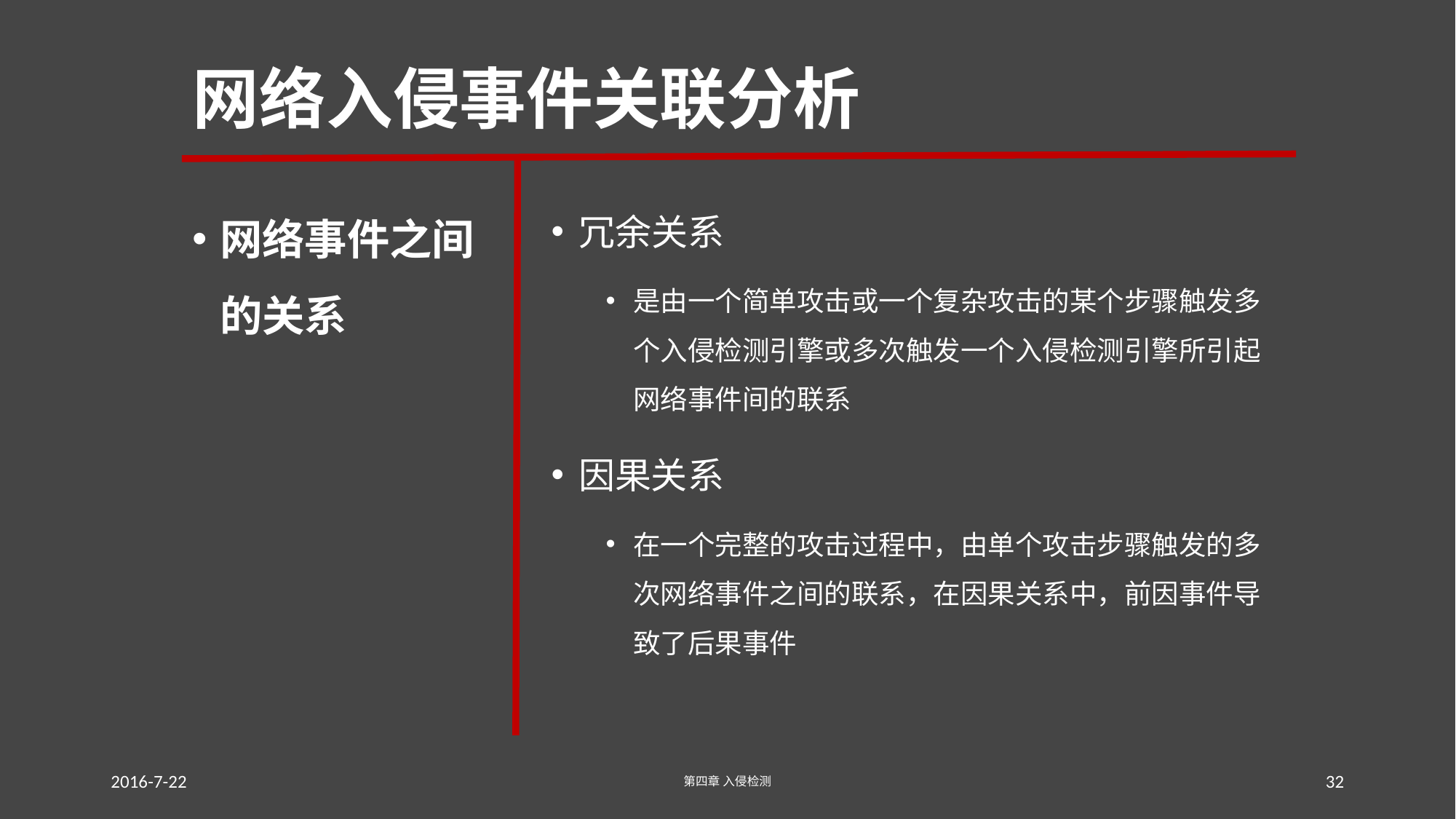

# 网络入侵事件关联分析
网络事件之间的关系
冗余关系
是由一个简单攻击或一个复杂攻击的某个步骤触发多个入侵检测引擎或多次触发一个入侵检测引擎所引起网络事件间的联系
因果关系
在一个完整的攻击过程中，由单个攻击步骤触发的多次网络事件之间的联系，在因果关系中，前因事件导致了后果事件
2016-7-22
第四章 入侵检测
32